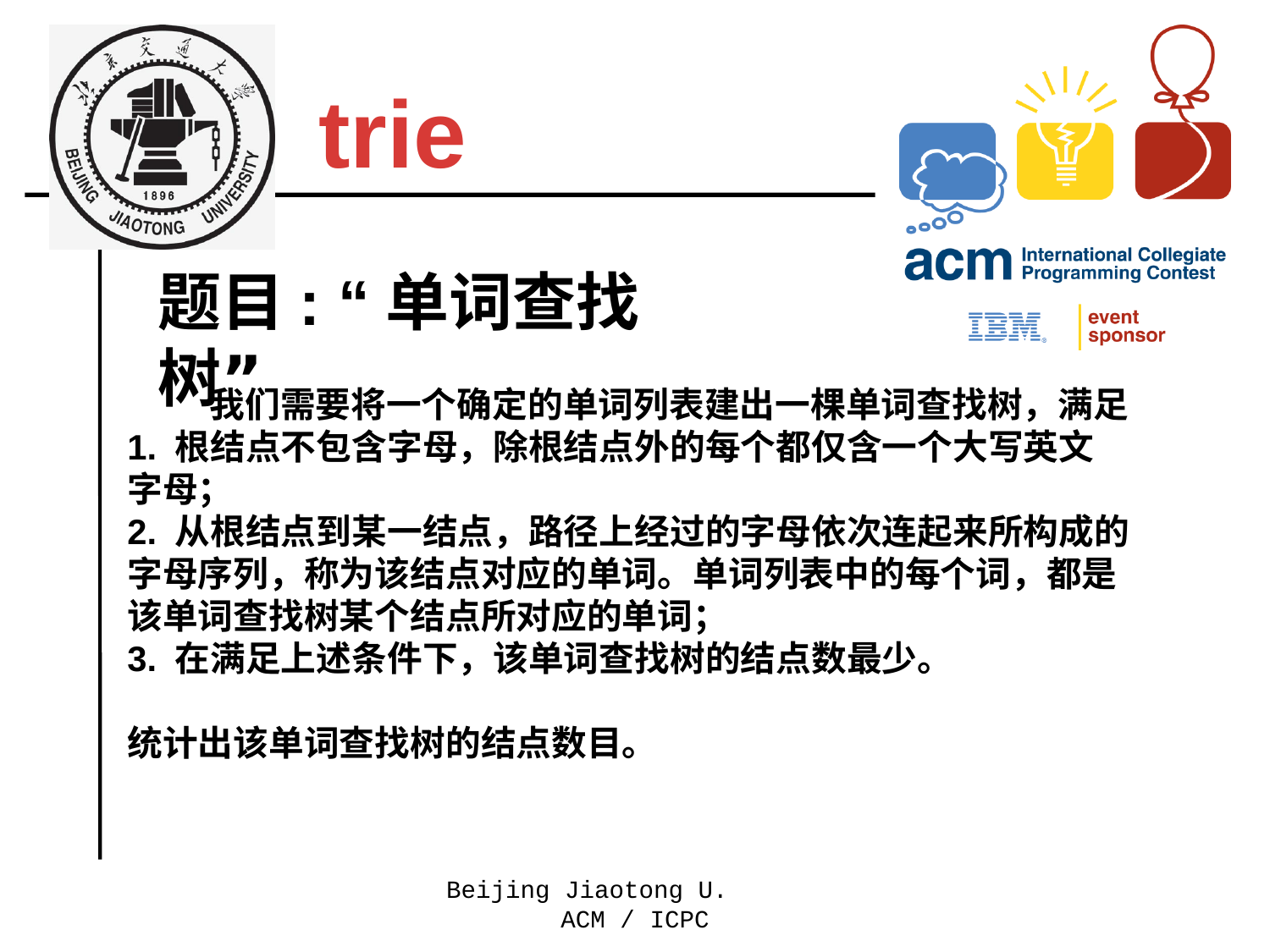

trie
题目: “单词查找树”
      我们需要将一个确定的单词列表建出一棵单词查找树，满足
1. 根结点不包含字母，除根结点外的每个都仅含一个大写英文
字母；
2. 从根结点到某一结点，路径上经过的字母依次连起来所构成的字母序列，称为该结点对应的单词。单词列表中的每个词，都是
该单词查找树某个结点所对应的单词；
3. 在满足上述条件下，该单词查找树的结点数最少。

统计出该单词查找树的结点数目。